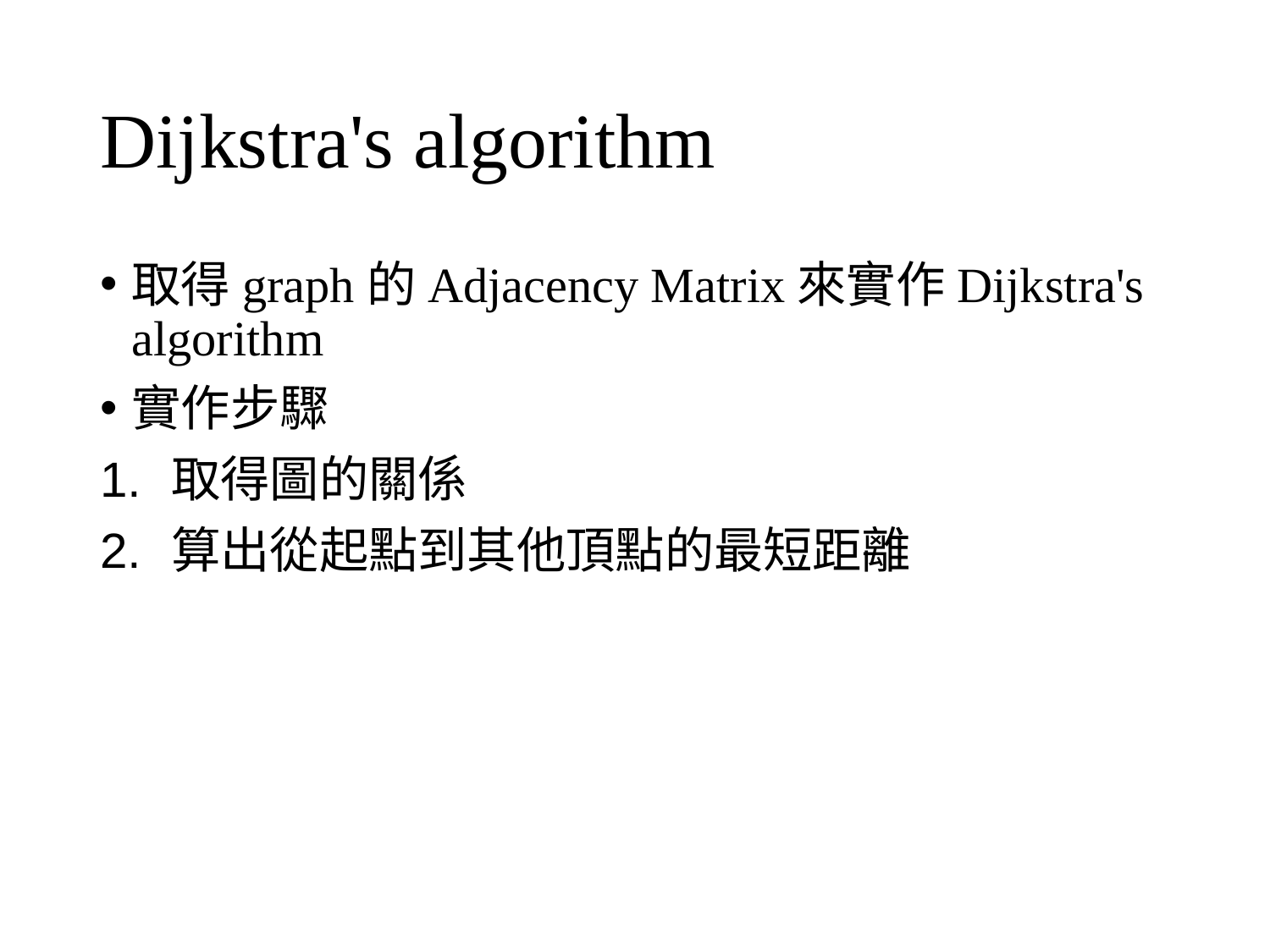

# Dijkstra's algorithm
取得graph的Adjacency Matrix來實作Dijkstra's algorithm
實作步驟
取得圖的關係
算出從起點到其他頂點的最短距離